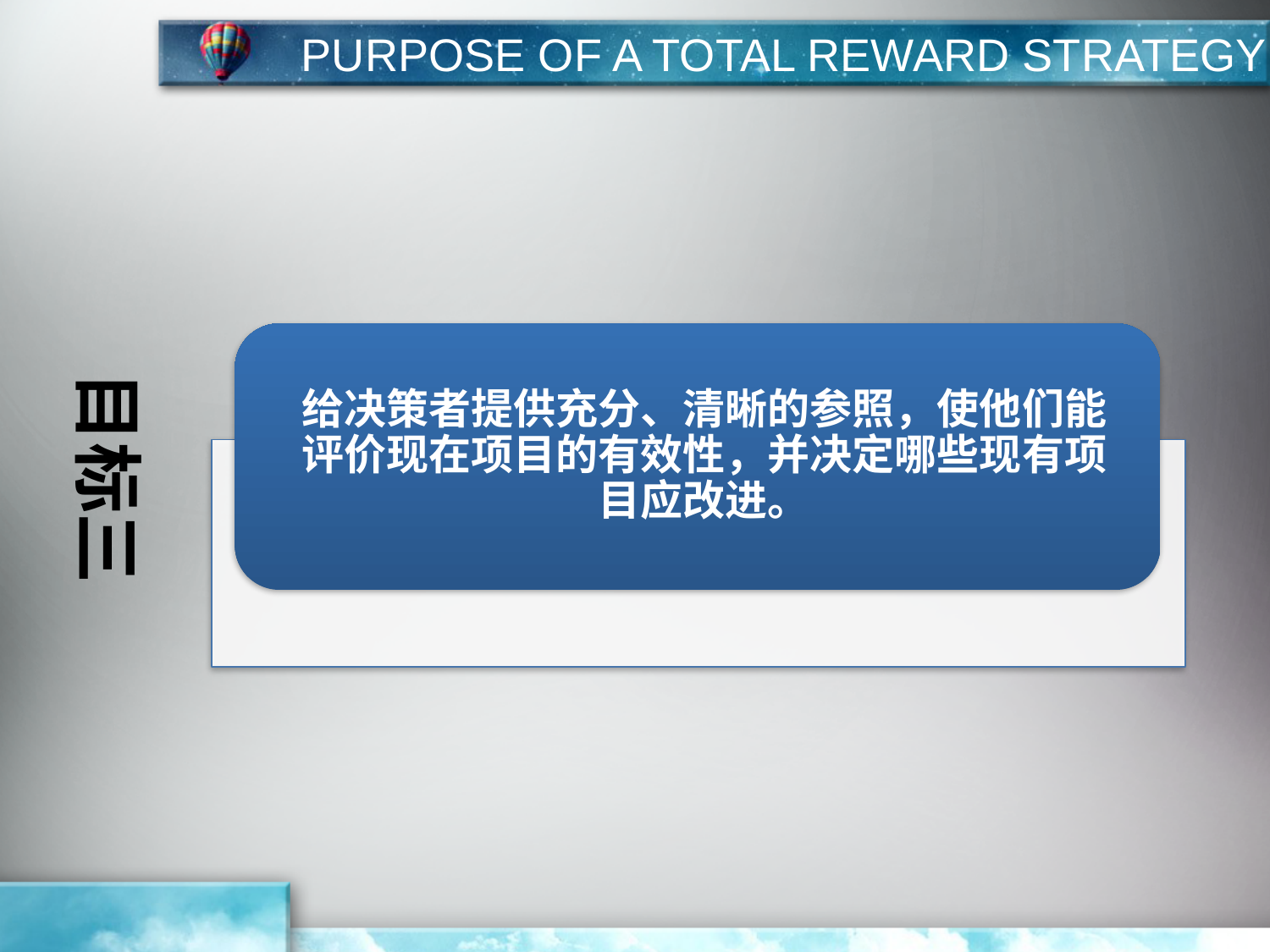

PURPOSE OF A TOTAL REWARD STRATEGY
给决策者提供充分、清晰的参照，使他们能评价现在项目的有效性，并决定哪些现有项目应改进。
目标三